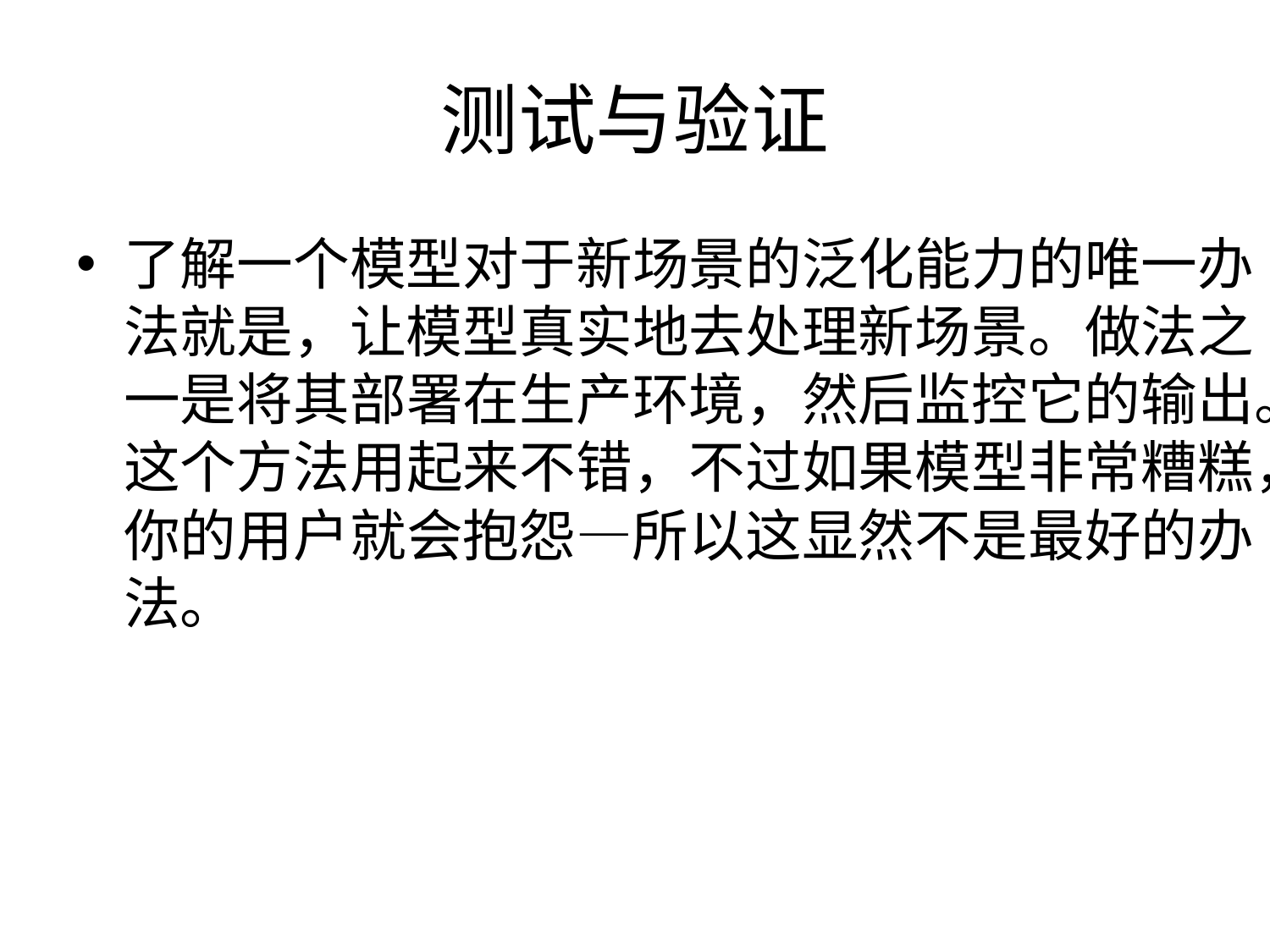

# 测试与验证
了解一个模型对于新场景的泛化能力的唯一办法就是，让模型真实地去处理新场景。做法之一是将其部署在生产环境，然后监控它的输出。这个方法用起来不错，不过如果模型非常糟糕，你的用户就会抱怨—所以这显然不是最好的办法。